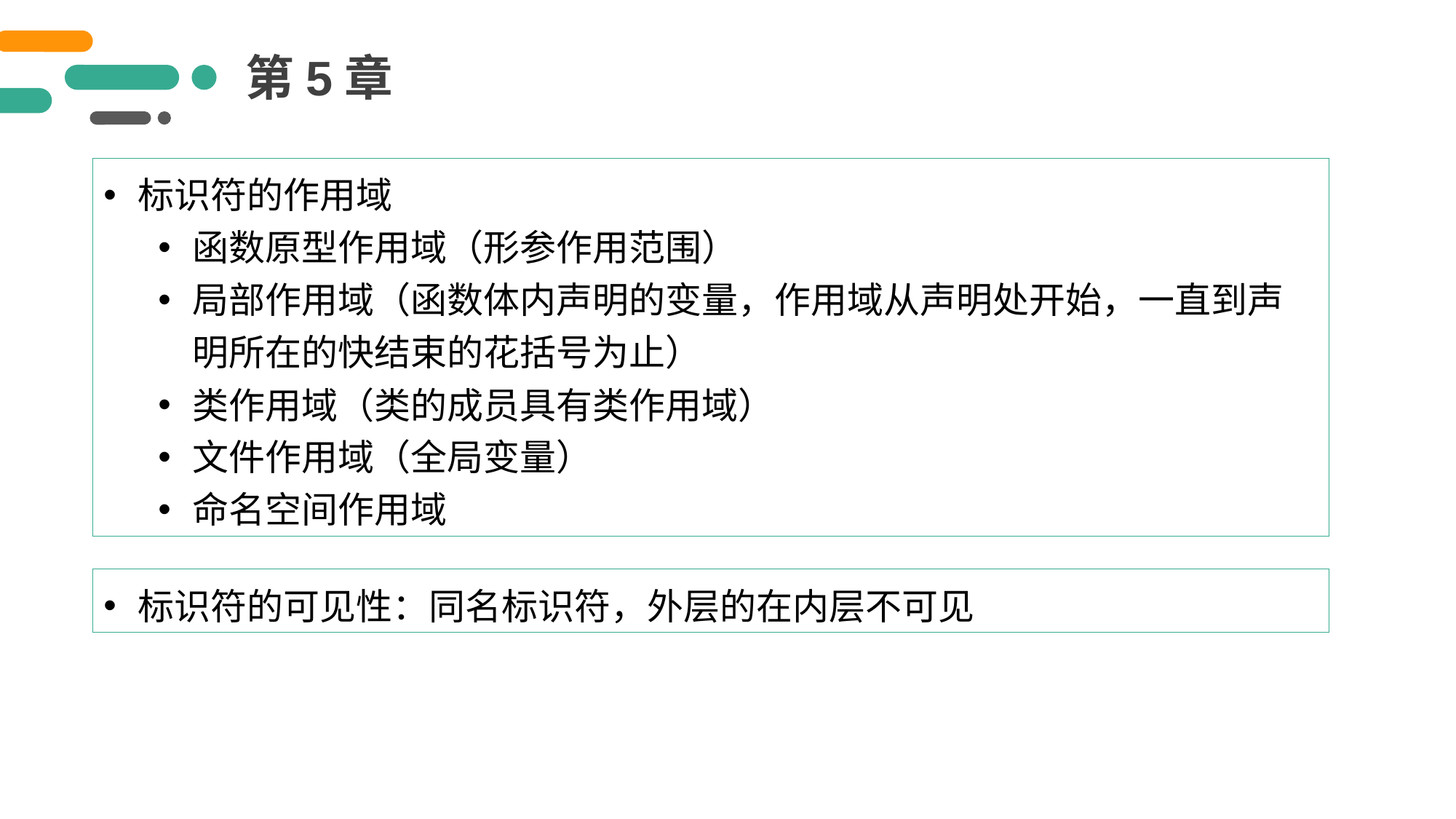

第5章
标识符的作用域
函数原型作用域（形参作用范围）
局部作用域（函数体内声明的变量，作用域从声明处开始，一直到声明所在的快结束的花括号为止）
类作用域（类的成员具有类作用域）
文件作用域（全局变量）
命名空间作用域
标识符的可见性：同名标识符，外层的在内层不可见